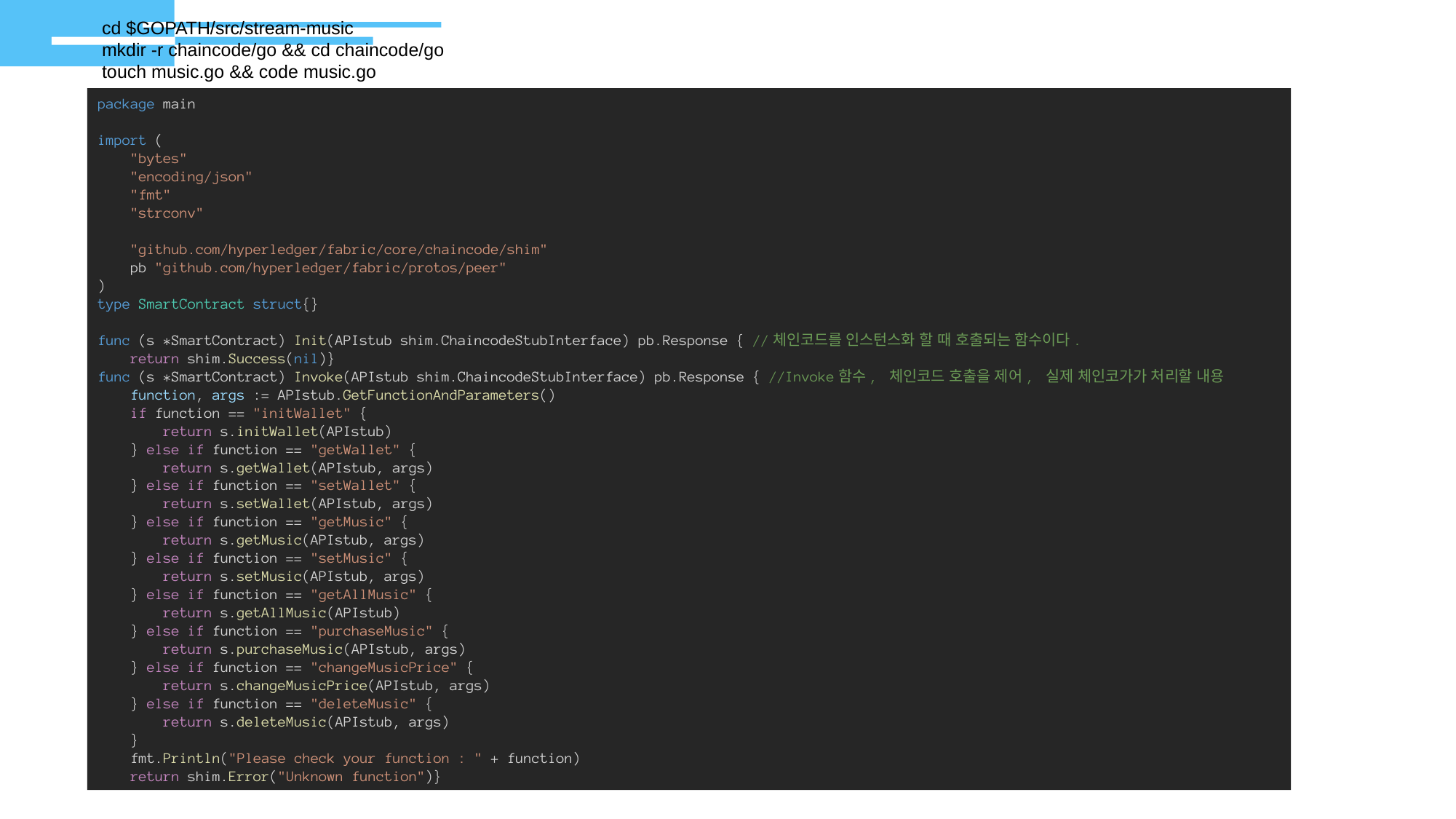

cd $GOPATH/src/stream-music
mkdir -r chaincode/go && cd chaincode/go
touch music.go && code music.go
package main
import (
    "bytes"
    "encoding/json"
    "fmt"
    "strconv"
    "github.com/hyperledger/fabric/core/chaincode/shim"
    pb "github.com/hyperledger/fabric/protos/peer"
)
type SmartContract struct{}
func (s *SmartContract) Init(APIstub shim.ChaincodeStubInterface) pb.Response { //체인코드를 인스턴스화 할 때 호출되는 함수이다.
    return shim.Success(nil)}
func (s *SmartContract) Invoke(APIstub shim.ChaincodeStubInterface) pb.Response { //Invoke함수, 체인코드 호출을 제어, 실제 체인코가가 처리할 내용
    function, args := APIstub.GetFunctionAndParameters()
    if function == "initWallet" {
        return s.initWallet(APIstub)
    } else if function == "getWallet" {
        return s.getWallet(APIstub, args)
    } else if function == "setWallet" {
        return s.setWallet(APIstub, args)
    } else if function == "getMusic" {
        return s.getMusic(APIstub, args)
    } else if function == "setMusic" {
        return s.setMusic(APIstub, args)
    } else if function == "getAllMusic" {
        return s.getAllMusic(APIstub)
    } else if function == "purchaseMusic" {
        return s.purchaseMusic(APIstub, args)
    } else if function == "changeMusicPrice" {
        return s.changeMusicPrice(APIstub, args)
    } else if function == "deleteMusic" {
        return s.deleteMusic(APIstub, args)
    }
    fmt.Println("Please check your function : " + function)
    return shim.Error("Unknown function")}